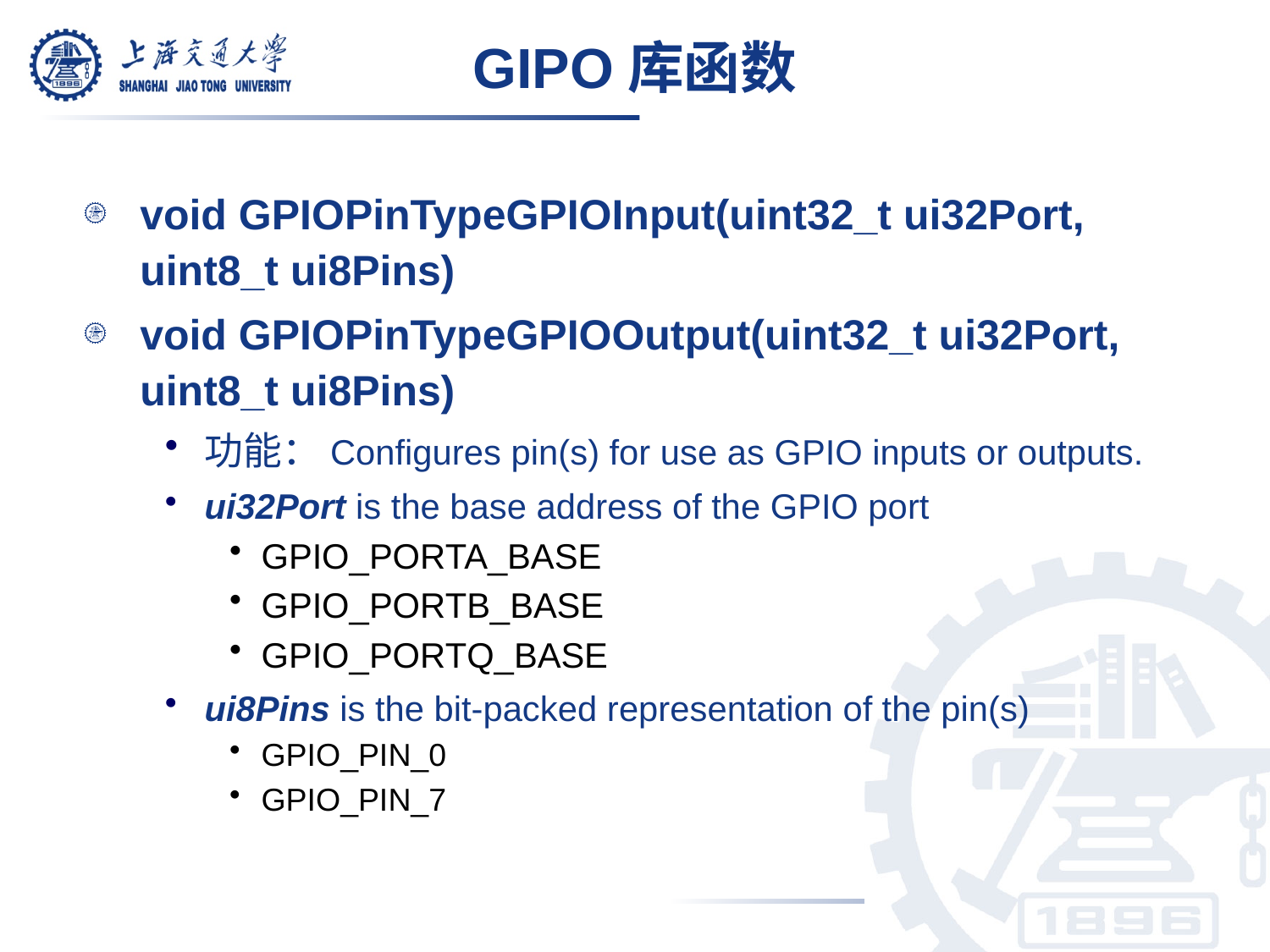

# GIPO库函数
void GPIOPinTypeGPIOInput(uint32_t ui32Port, uint8_t ui8Pins)
void GPIOPinTypeGPIOOutput(uint32_t ui32Port, uint8_t ui8Pins)
功能：Configures pin(s) for use as GPIO inputs or outputs.
ui32Port is the base address of the GPIO port
GPIO_PORTA_BASE
GPIO_PORTB_BASE
GPIO_PORTQ_BASE
ui8Pins is the bit-packed representation of the pin(s)
GPIO_PIN_0
GPIO_PIN_7